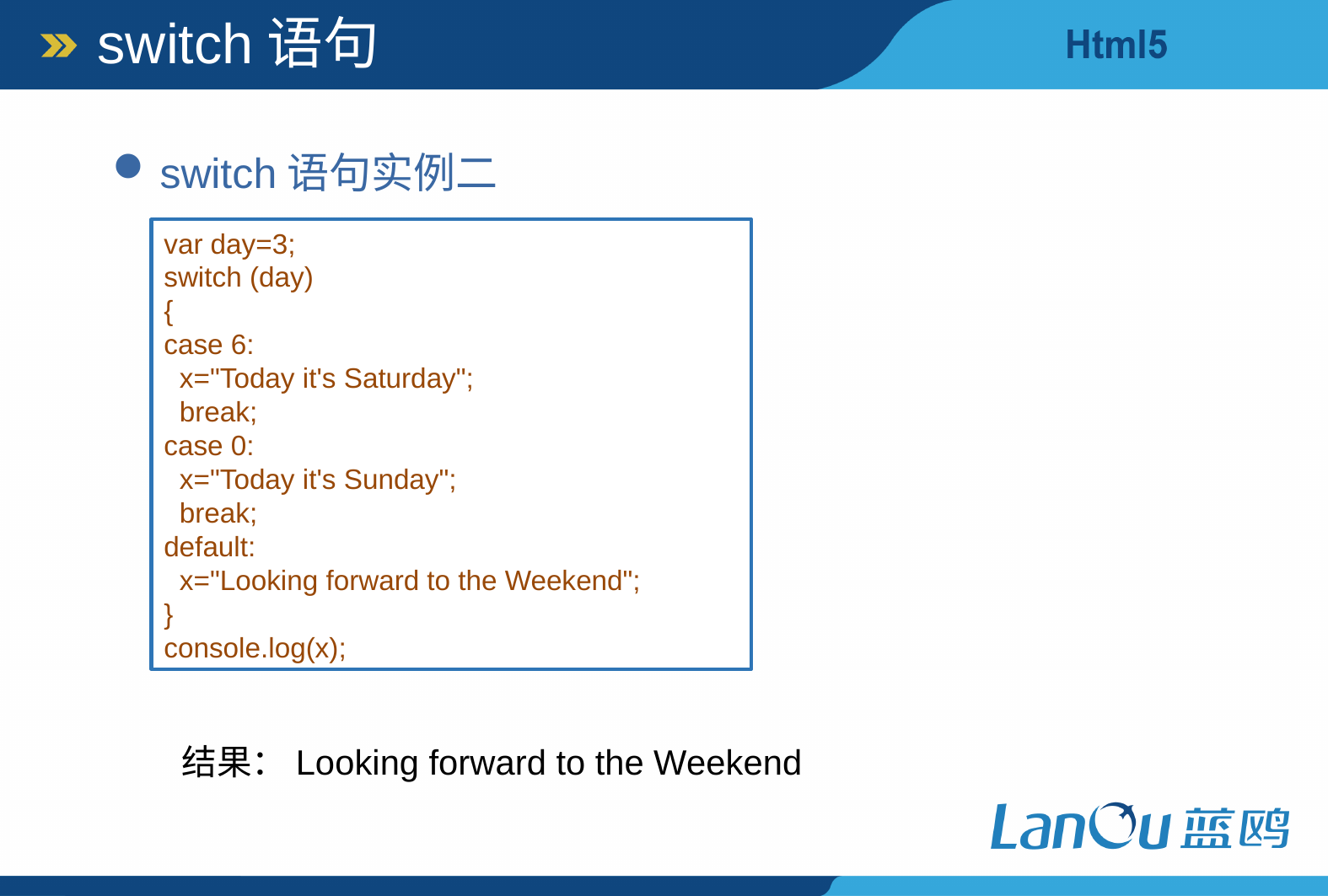

switch语句
switch语句实例二
var day=3;
switch (day)
{
case 6:
  x="Today it's Saturday";
  break;
case 0:
  x="Today it's Sunday";
  break;
default:
  x="Looking forward to the Weekend";
}
console.log(x);
结果：Looking forward to the Weekend